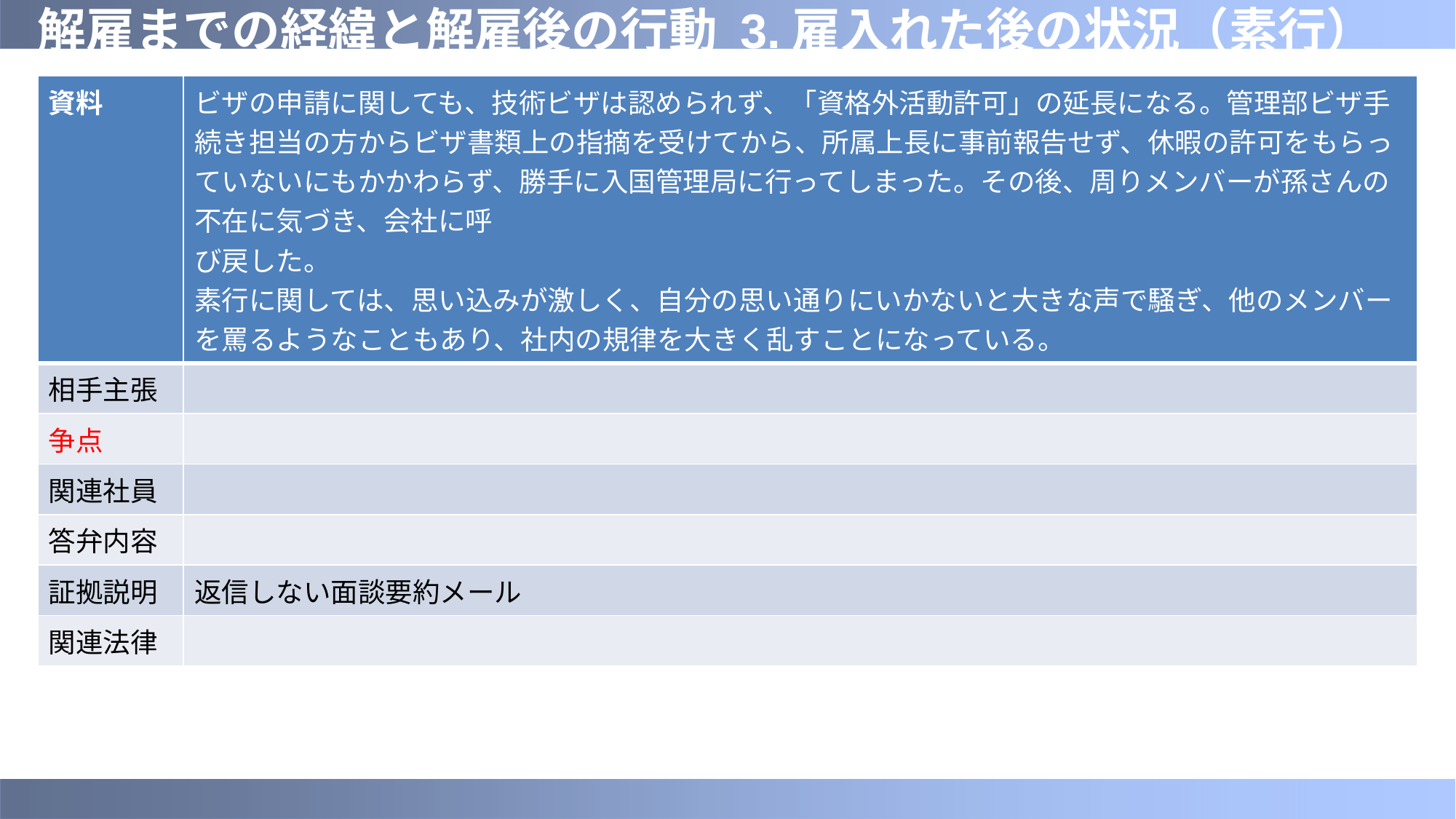

# 解雇までの経緯と解雇後の行動 3.雇入れた後の状況（素行）
| 資料 | ビザの申請に関しても、技術ビザは認められず、「資格外活動許可」の延長になる。管理部ビザ手続き担当の方からビザ書類上の指摘を受けてから、所属上長に事前報告せず、休暇の許可をもらっていないにもかかわらず、勝手に入国管理局に行ってしまった。その後、周りメンバーが孫さんの不在に気づき、会社に呼 び戻した。 素行に関しては、思い込みが激しく、自分の思い通りにいかないと大きな声で騒ぎ、他のメンバーを罵るようなこともあり、社内の規律を大きく乱すことになっている。 |
| --- | --- |
| 相手主張 |  |
| 争点 |  |
| 関連社員 |  |
| 答弁内容 |  |
| 証拠説明 | 返信しない面談要約メール |
| 関連法律 |  |